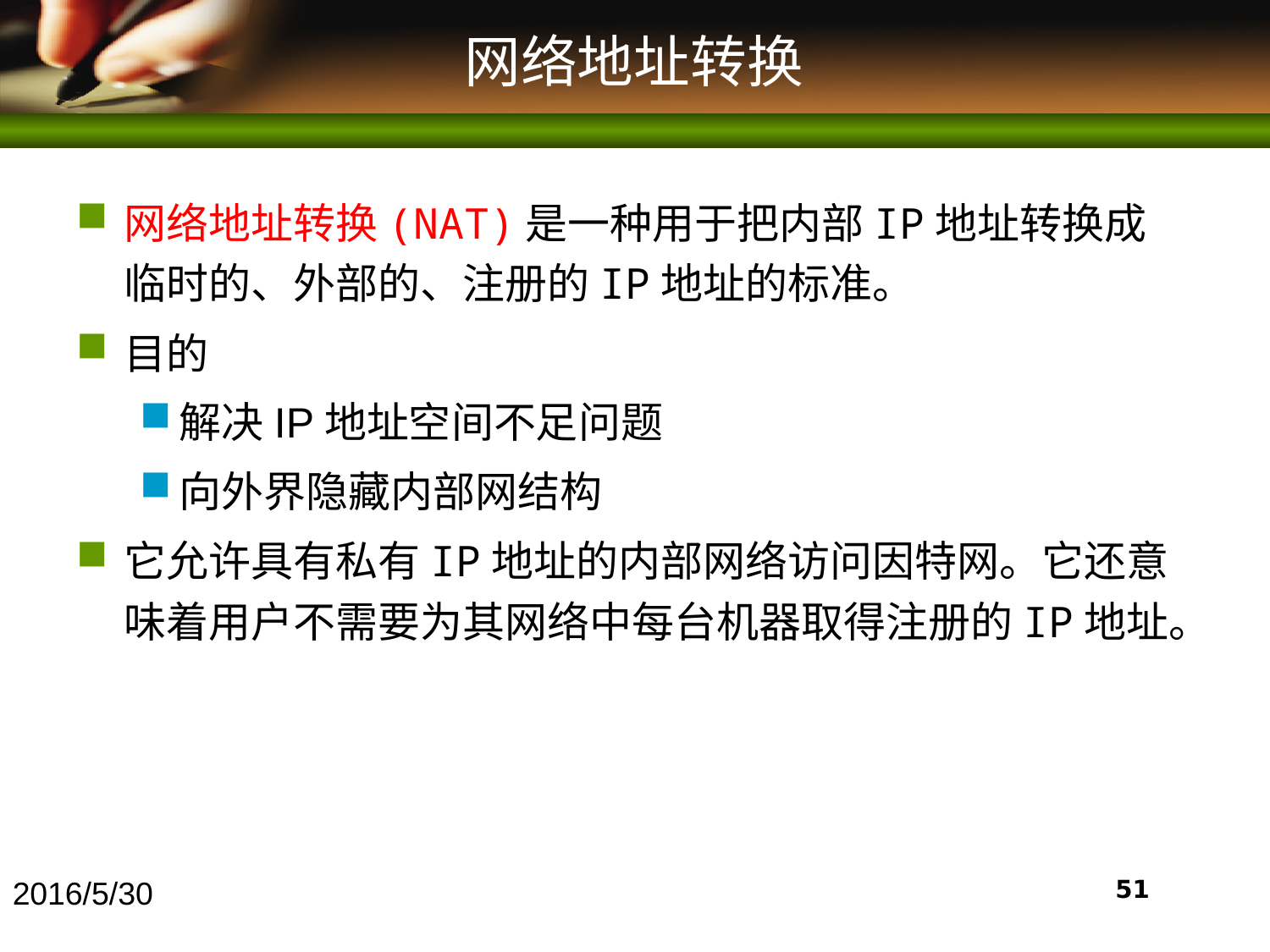

# 网络地址转换
网络地址转换(NAT)是一种用于把内部IP地址转换成临时的、外部的、注册的IP地址的标准。
目的
解决IP地址空间不足问题
向外界隐藏内部网结构
它允许具有私有IP地址的内部网络访问因特网。它还意味着用户不需要为其网络中每台机器取得注册的IP地址。
2016/5/30

51